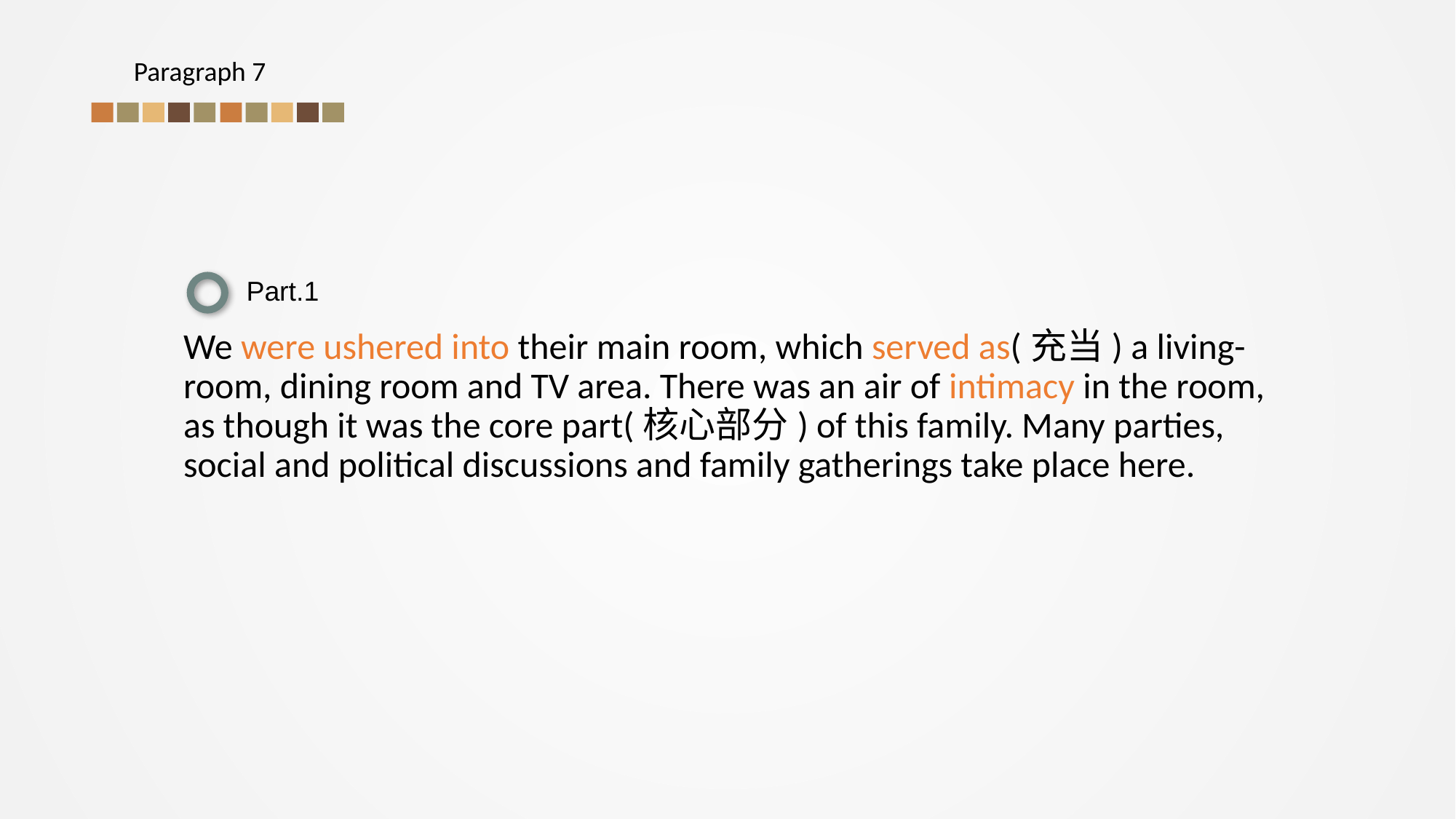

Paragraph 7

Part.1

We were ushered into their main room, which served as(充当) a living-room, dining room and TV area. There was an air of intimacy in the room, as though it was the core part(核心部分) of this family. Many parties, social and political discussions and family gatherings take place here.